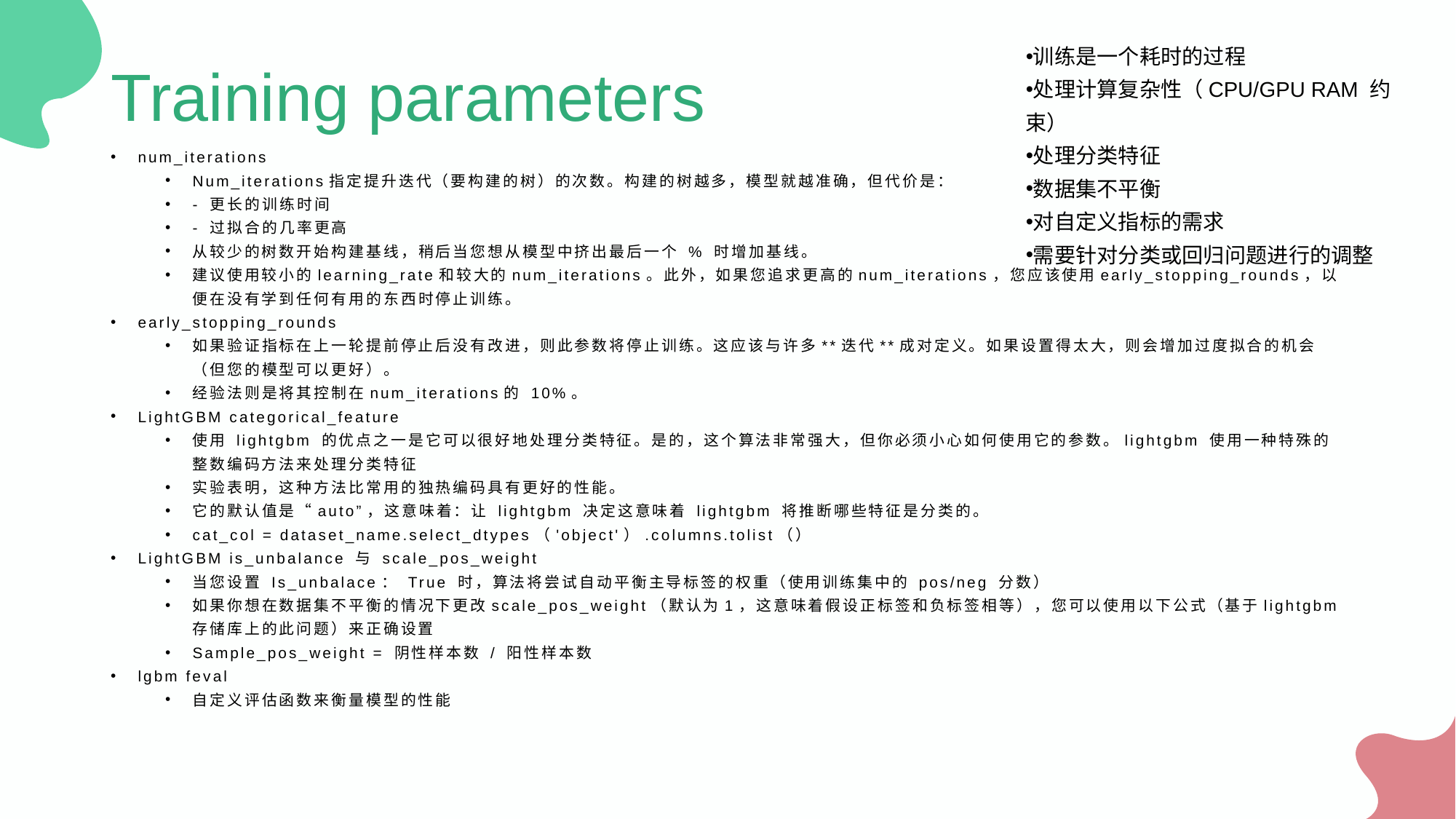

训练是一个耗时的过程
处理计算复杂性（CPU/GPU RAM 约束）
处理分类特征
数据集不平衡
对自定义指标的需求
需要针对分类或回归问题进行的调整
Training parameters
num_iterations
Num_iterations指定提升迭代（要构建的树）的次数。构建的树越多，模型就越准确，但代价是：
- 更长的训练时间
- 过拟合的几率更高
从较少的树数开始构建基线，稍后当您想从模型中挤出最后一个 % 时增加基线。
建议使用较小的learning_rate和较大的num_iterations。此外，如果您追求更高的num_iterations，您应该使用early_stopping_rounds，以便在没有学到任何有用的东西时停止训练。
early_stopping_rounds
如果验证指标在上一轮提前停止后没有改进，则此参数将停止训练。这应该与许多**迭代**成对定义。如果设置得太大，则会增加过度拟合的机会（但您的模型可以更好）。
经验法则是将其控制在num_iterations的 10%。
LightGBM categorical_feature
使用 lightgbm 的优点之一是它可以很好地处理分类特征。是的，这个算法非常强大，但你必须小心如何使用它的参数。lightgbm 使用一种特殊的整数编码方法来处理分类特征
实验表明，这种方法比常用的独热编码具有更好的性能。
它的默认值是“auto”，这意味着：让 lightgbm 决定这意味着 lightgbm 将推断哪些特征是分类的。
cat_col = dataset_name.select_dtypes（'object'）.columns.tolist（）
LightGBM is_unbalance 与 scale_pos_weight
当您设置 Is_unbalace： True 时，算法将尝试自动平衡主导标签的权重（使用训练集中的 pos/neg 分数）
如果你想在数据集不平衡的情况下更改scale_pos_weight（默认为1，这意味着假设正标签和负标签相等），您可以使用以下公式（基于lightgbm存储库上的此问题）来正确设置
Sample_pos_weight = 阴性样本数 / 阳性样本数
lgbm feval
自定义评估函数来衡量模型的性能